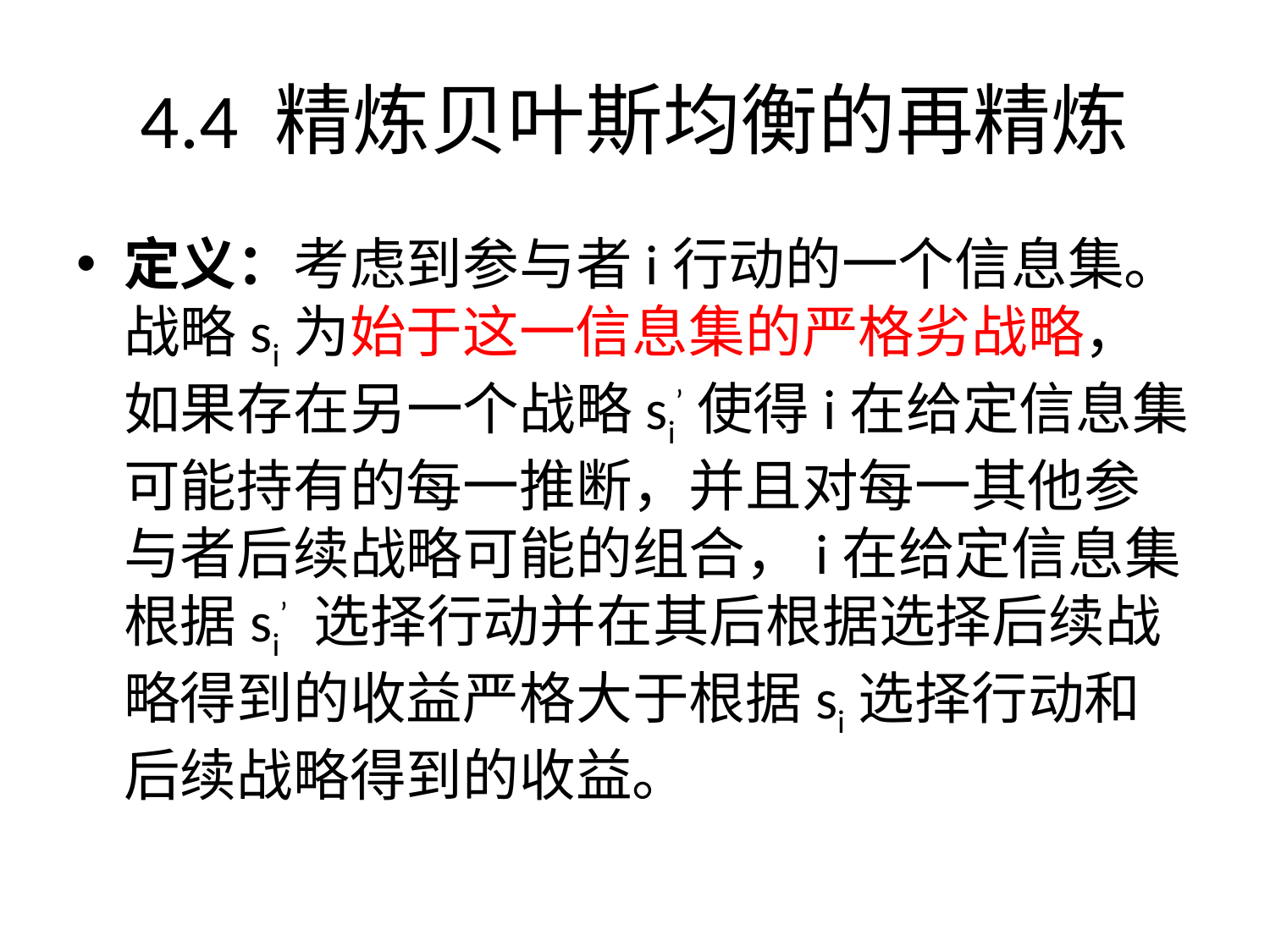

4.4 精炼贝叶斯均衡的再精炼
定义：考虑到参与者i行动的一个信息集。战略si为始于这一信息集的严格劣战略，如果存在另一个战略si’使得i在给定信息集可能持有的每一推断，并且对每一其他参与者后续战略可能的组合，i在给定信息集根据si’ 选择行动并在其后根据选择后续战略得到的收益严格大于根据si选择行动和后续战略得到的收益。